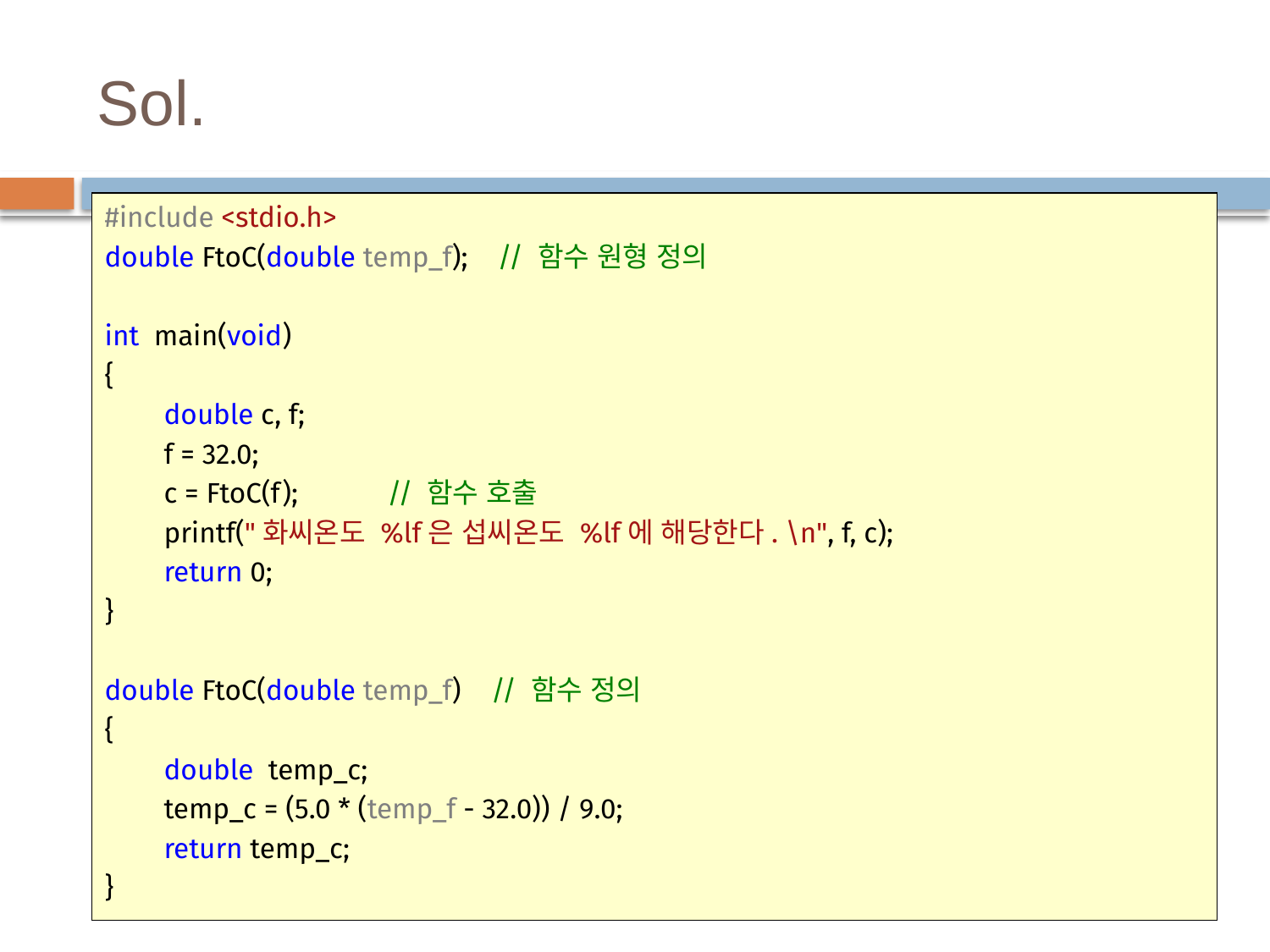

# Sol.
#include <stdio.h>
double FtoC(double temp_f);    // 함수 원형 정의

int  main(void)
{
        double c, f;
        f = 32.0;
        c = FtoC(f);            // 함수 호출
        printf("화씨온도 %lf은 섭씨온도 %lf에 해당한다. \n", f, c);
        return 0;
}

double FtoC(double temp_f)    // 함수 정의
{
        double  temp_c;
        temp_c = (5.0 * (temp_f - 32.0)) / 9.0;
        return temp_c;
}